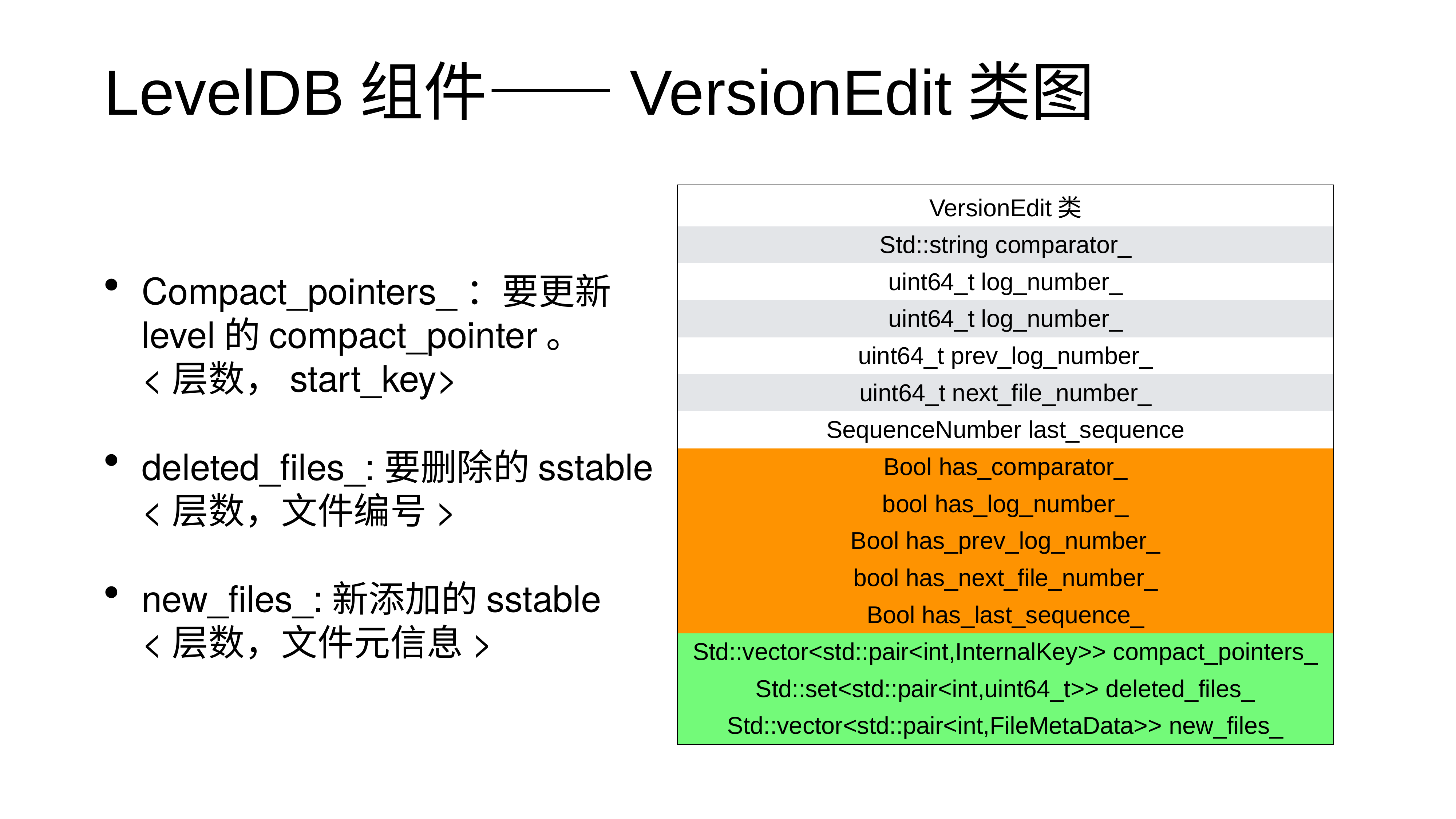

# LevelDB组件——VersionEdit类图
| VersionEdit类 |
| --- |
| Std::string comparator\_ |
| uint64\_t log\_number\_ |
| uint64\_t log\_number\_ |
| uint64\_t prev\_log\_number\_ |
| uint64\_t next\_file\_number\_ |
| SequenceNumber last\_sequence |
| Bool has\_comparator\_ |
| bool has\_log\_number\_ |
| Bool has\_prev\_log\_number\_ |
| bool has\_next\_file\_number\_ |
| Bool has\_last\_sequence\_ |
| Std::vector<std::pair<int,InternalKey>> compact\_pointers\_ |
| Std::set<std::pair<int,uint64\_t>> deleted\_files\_ |
| Std::vector<std::pair<int,FileMetaData>> new\_files\_ |
Compact_pointers_：要更新level的compact_pointer。        <层数，start_key>
deleted_files_:要删除的sstable  <层数，文件编号>
new_files_:新添加的sstable      <层数，文件元信息>